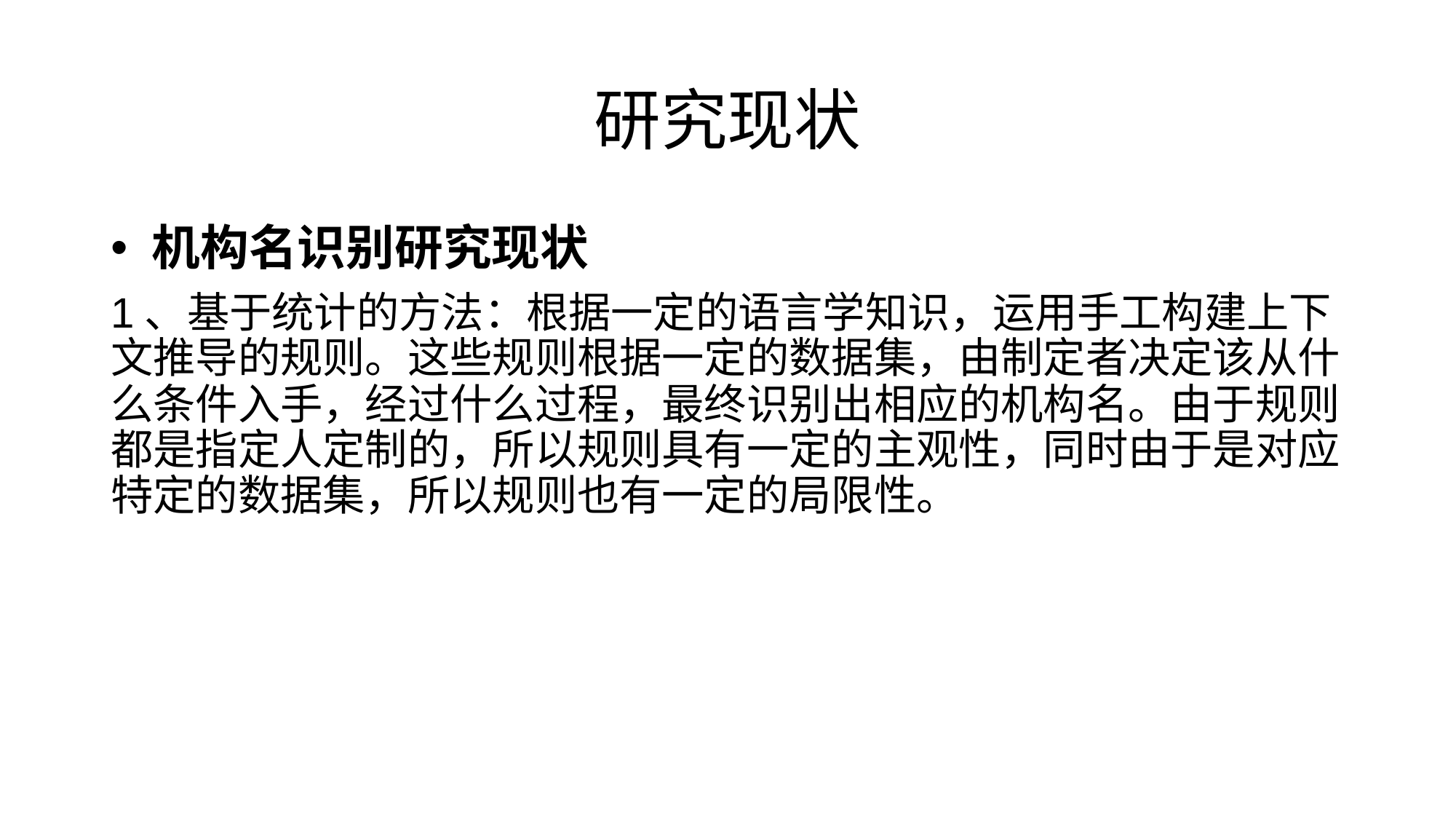

# 研究现状
机构名识别研究现状
1、基于统计的方法：根据一定的语言学知识，运用手工构建上下文推导的规则。这些规则根据一定的数据集，由制定者决定该从什么条件入手，经过什么过程，最终识别出相应的机构名。由于规则都是指定人定制的，所以规则具有一定的主观性，同时由于是对应特定的数据集，所以规则也有一定的局限性。